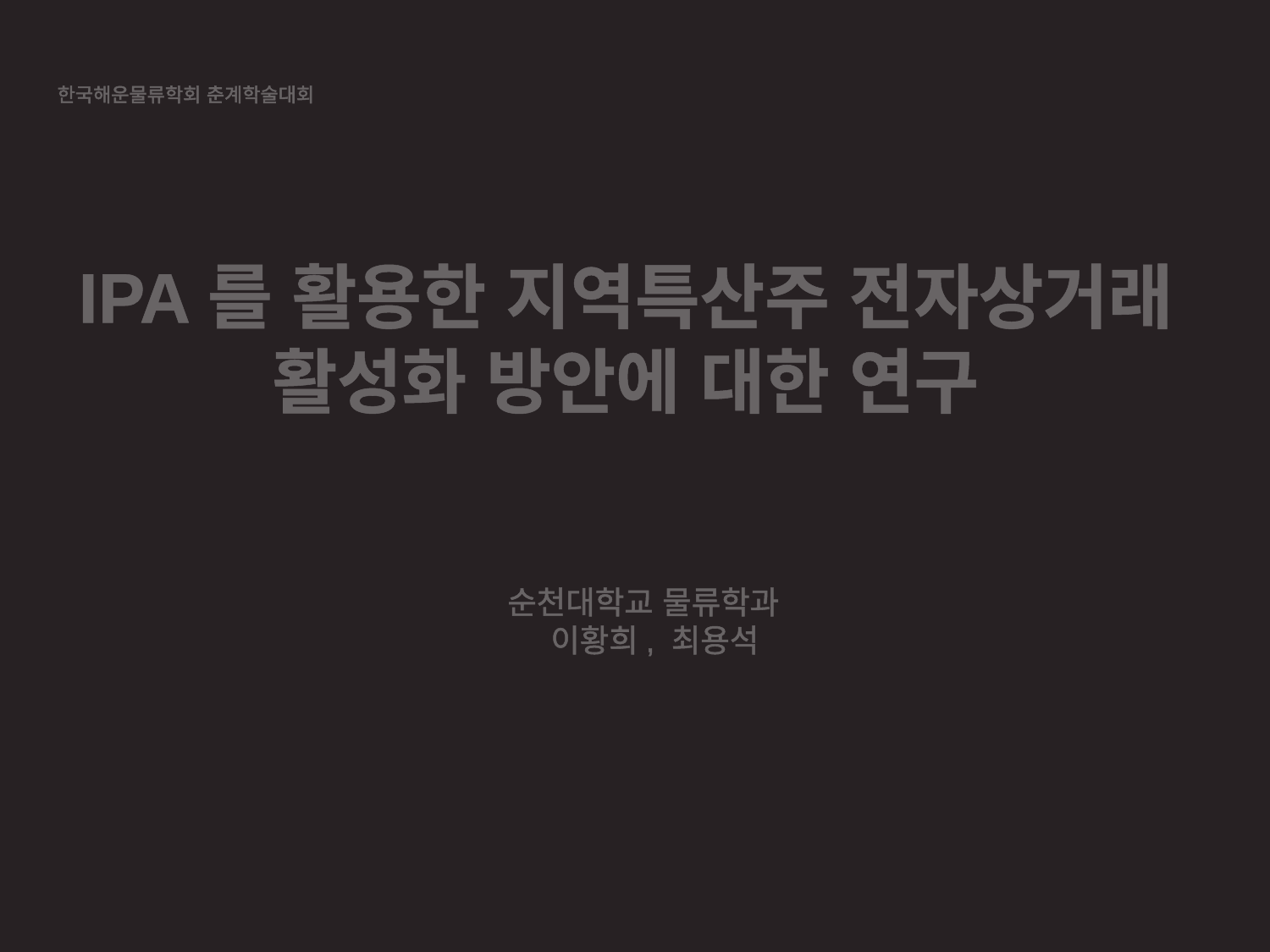

한국해운물류학회 춘계학술대회
IPA를 활용한 지역특산주 전자상거래
활성화 방안에 대한 연구
순천대학교 물류학과
    이황희, 최용석